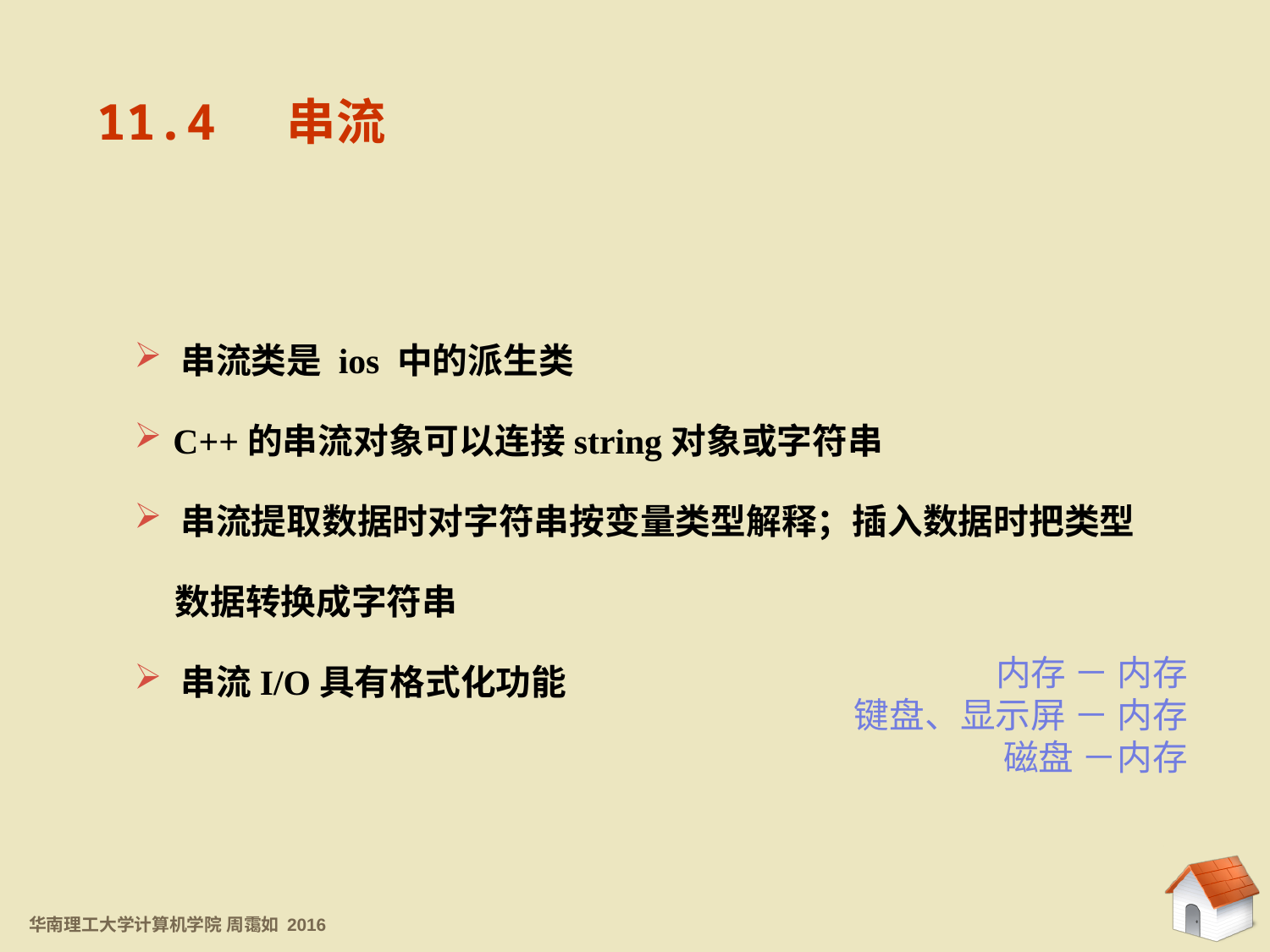

11.4  串流
 串流类是 ios 中的派生类
 C++的串流对象可以连接string对象或字符串
 串流提取数据时对字符串按变量类型解释；插入数据时把类型
    数据转换成字符串
 串流I/O具有格式化功能
内存 － 内存
键盘、显示屏 － 内存
磁盘 －内存